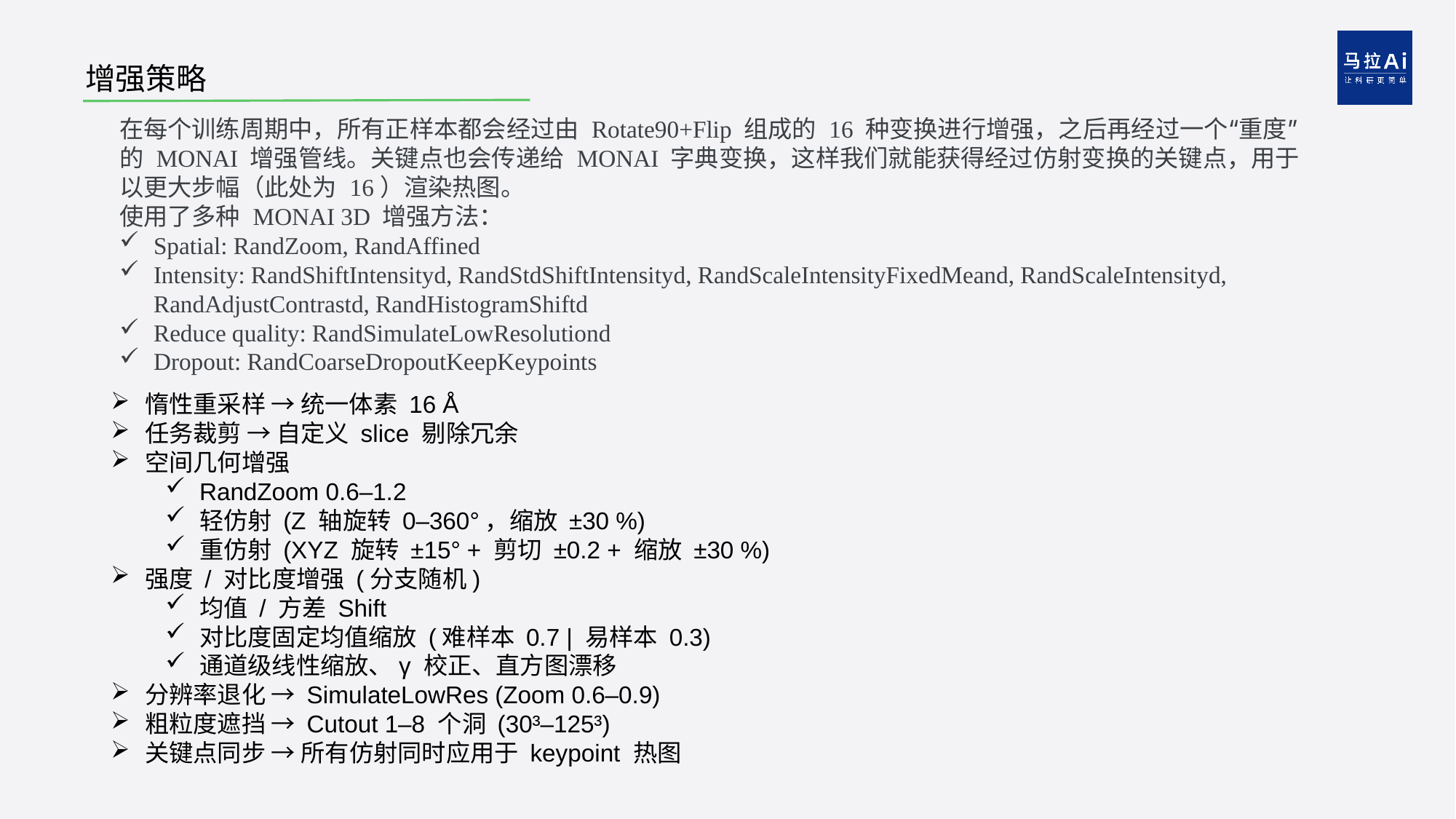

# 增强策略
在每个训练周期中，所有正样本都会经过由 Rotate90+Flip 组成的 16 种变换进行增强，之后再经过一个“重度”的 MONAI 增强管线。关键点也会传递给 MONAI 字典变换，这样我们就能获得经过仿射变换的关键点，用于以更大步幅（此处为 16）渲染热图。
使用了多种 MONAI 3D 增强方法：
Spatial: RandZoom, RandAffined
Intensity: RandShiftIntensityd, RandStdShiftIntensityd, RandScaleIntensityFixedMeand, RandScaleIntensityd, RandAdjustContrastd, RandHistogramShiftd
Reduce quality: RandSimulateLowResolutiond
Dropout: RandCoarseDropoutKeepKeypoints
惰性重采样 → 统一体素 16 Å
任务裁剪 → 自定义 slice 剔除冗余
空间几何增强
RandZoom 0.6–1.2
轻仿射 (Z 轴旋转 0–360°，缩放 ±30 %)
重仿射 (XYZ 旋转 ±15° + 剪切 ±0.2 + 缩放 ±30 %)
强度 / 对比度增强 (分支随机)
均值 / 方差 Shift
对比度固定均值缩放 (难样本 0.7 | 易样本 0.3)
通道级线性缩放、γ 校正、直方图漂移
分辨率退化 → SimulateLowRes (Zoom 0.6–0.9)
粗粒度遮挡 → Cutout 1–8 个洞 (30³–125³)
关键点同步 → 所有仿射同时应用于 keypoint 热图